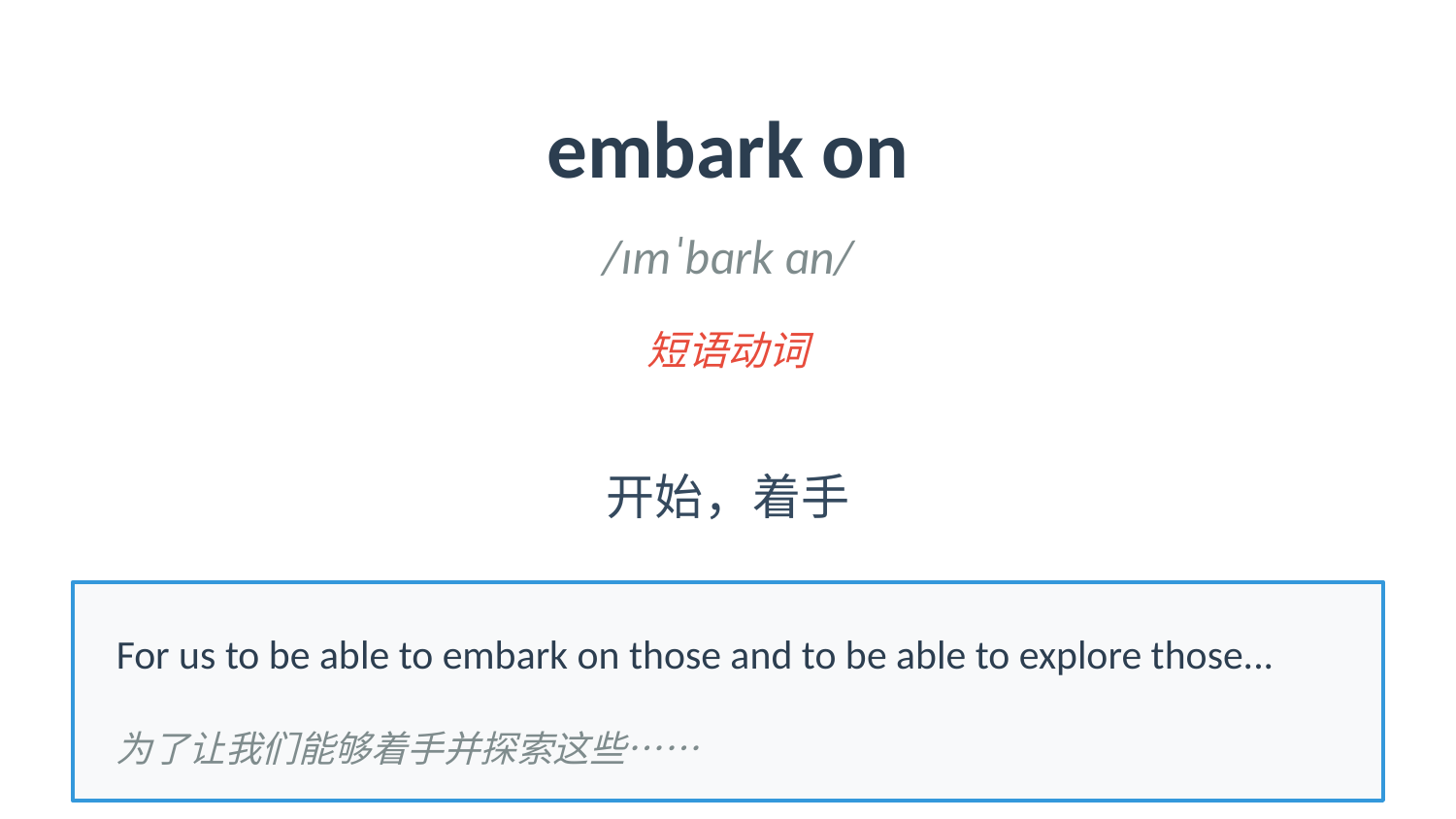

embark on
/ɪmˈbɑrk ɑn/
短语动词
开始，着手

For us to be able to embark on those and to be able to explore those...

为了让我们能够着手并探索这些……